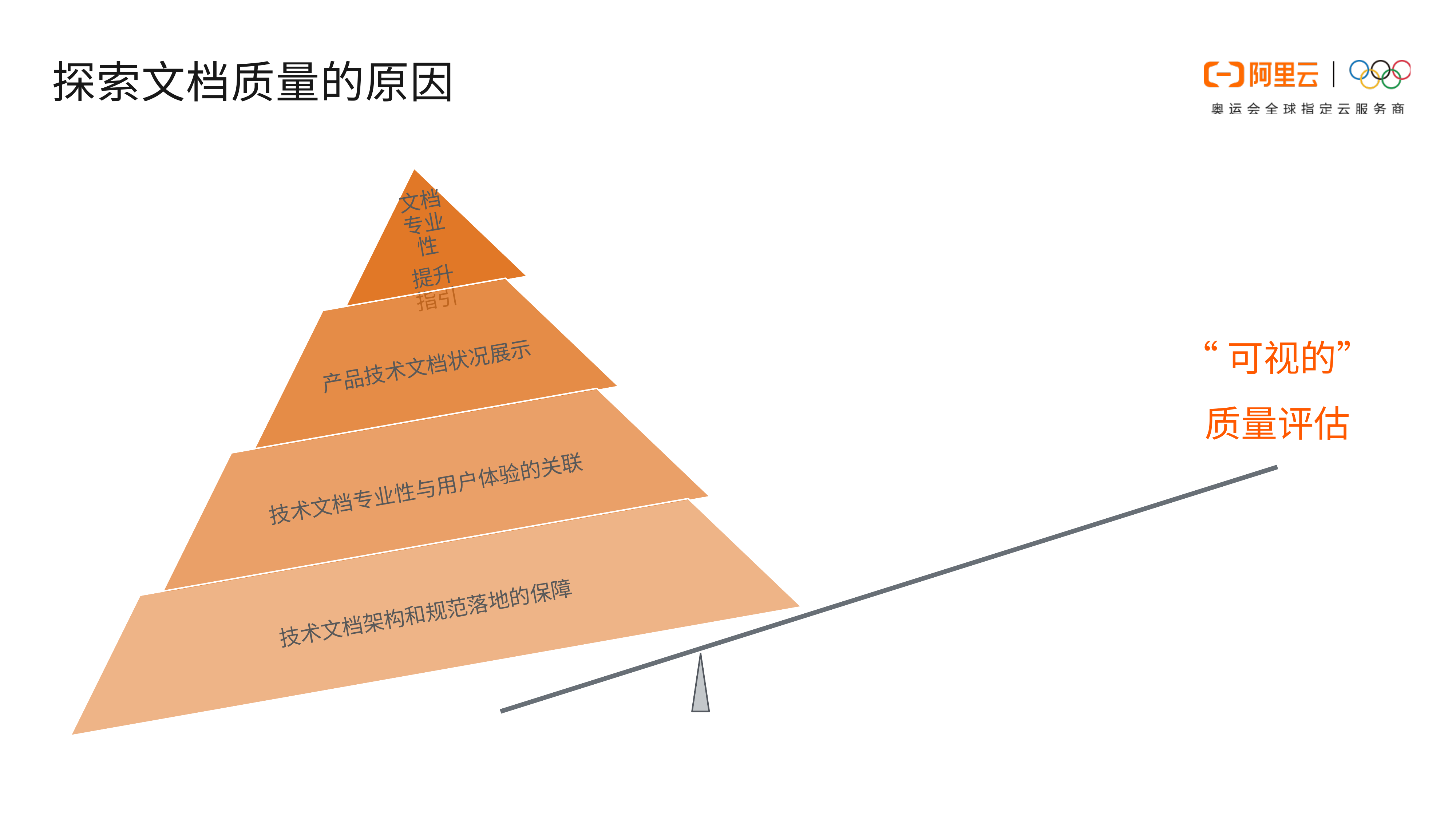

E6636BC20180234D78A0072836F0B3D0B2B9B20F180D5BA0ACD98934B1692BD99B4DB138B1645B0C22C9270838465DEB7219212A61D04B311BBFC268784E12DE24FF28AD452794F7F4AF285765D24AEFC8C7E1CC7392221F08C9C19C25E16C38DBC6269B4E3
探索文档质量的原因
文档专业性
提升指引
产品技术文档状况展示
技术文档专业性与用户体验的关联
技术文档架构和规范落地的保障
“可视的”
质量评估